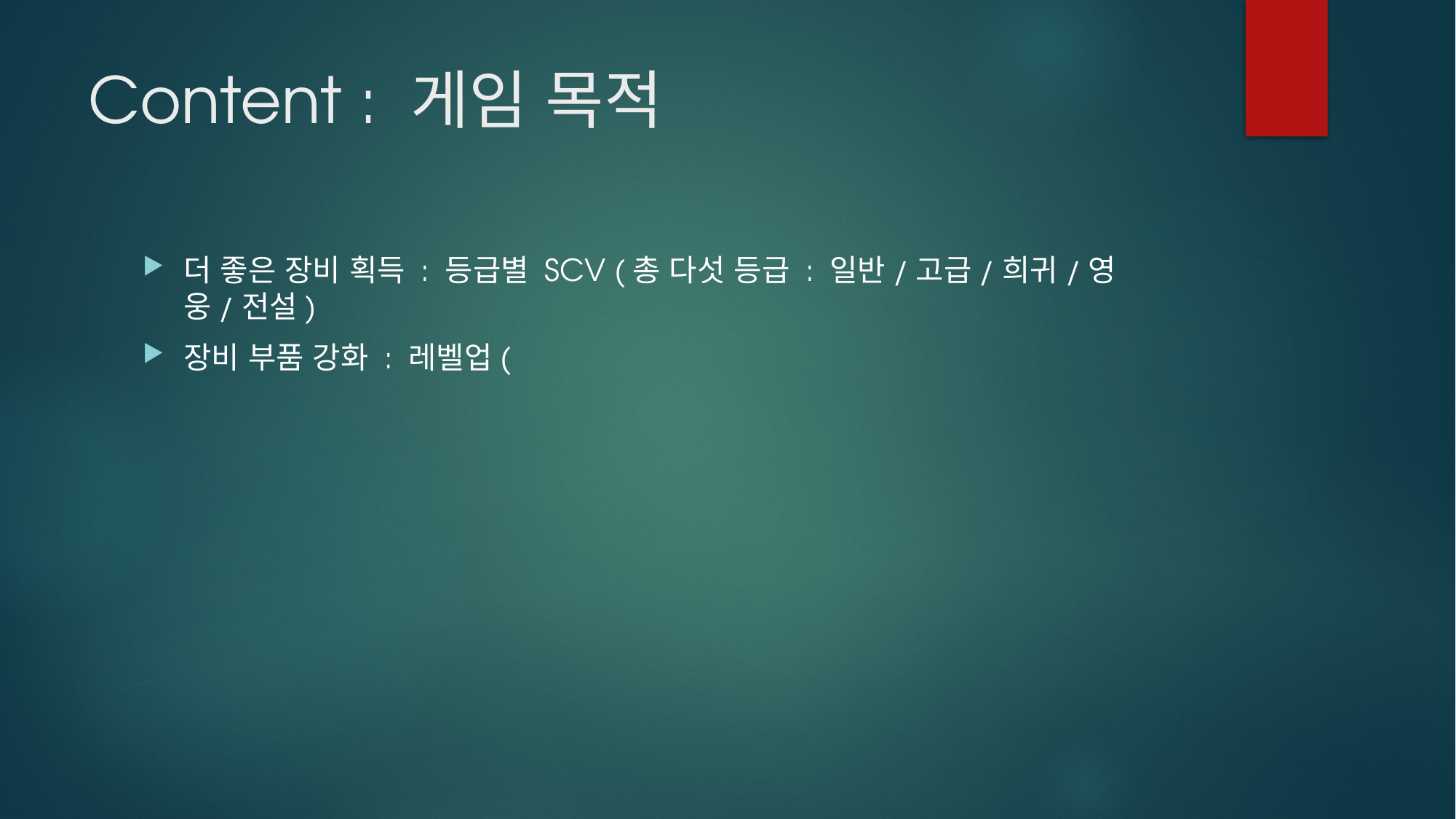

# Content : 게임 목적
더 좋은 장비 획득 : 등급별 SCV (총 다섯 등급 : 일반/고급/희귀/영웅/전설)
장비 부품 강화 : 레벨업(